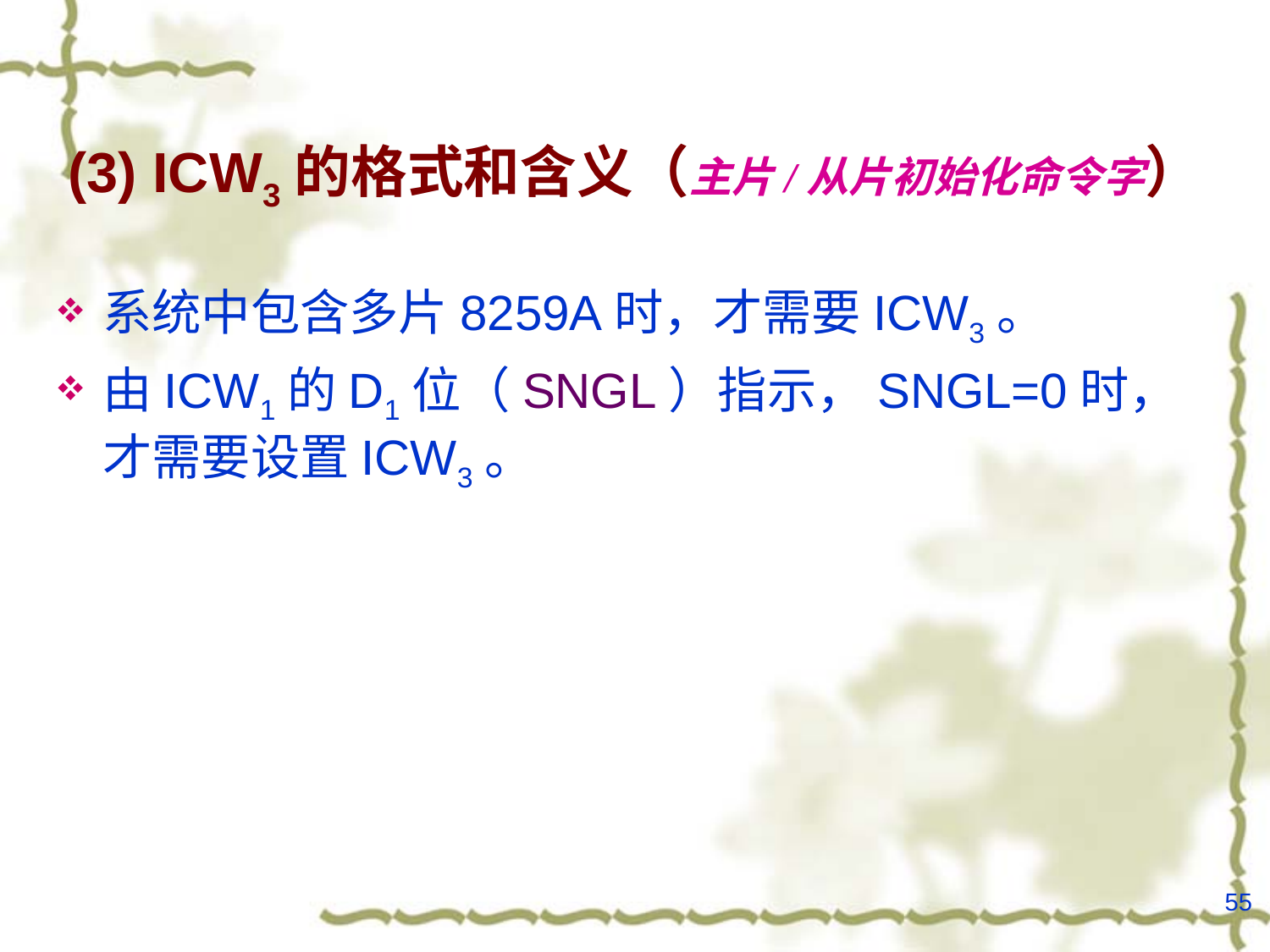

# (3) ICW3的格式和含义（主片/从片初始化命令字）
系统中包含多片8259A时，才需要ICW3。
由ICW1的D1位（SNGL）指示，SNGL=0时，才需要设置ICW3。
55